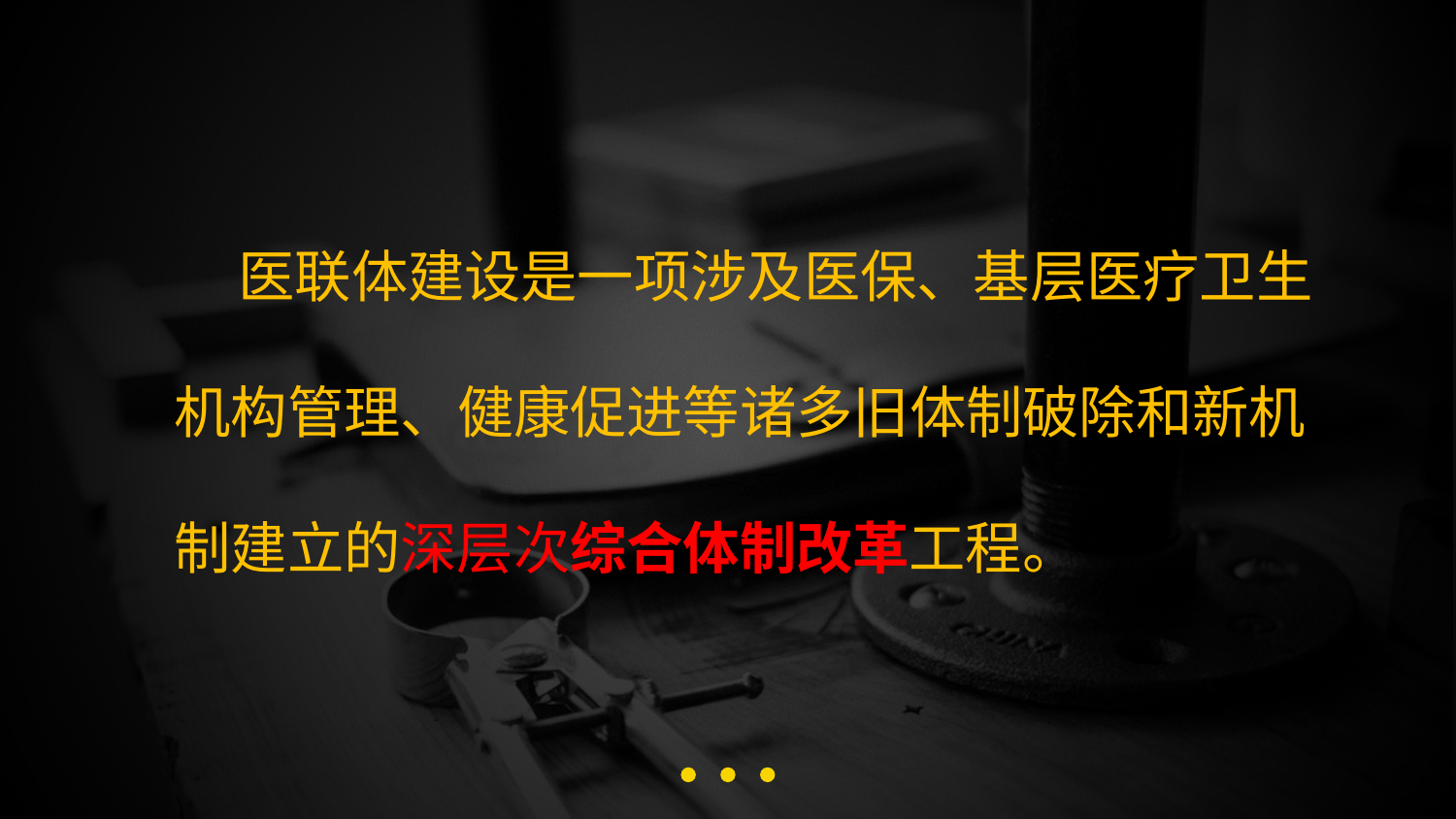

医联体建设是一项涉及医保、基层医疗卫生机构管理、健康促进等诸多旧体制破除和新机制建立的深层次综合体制改革工程。